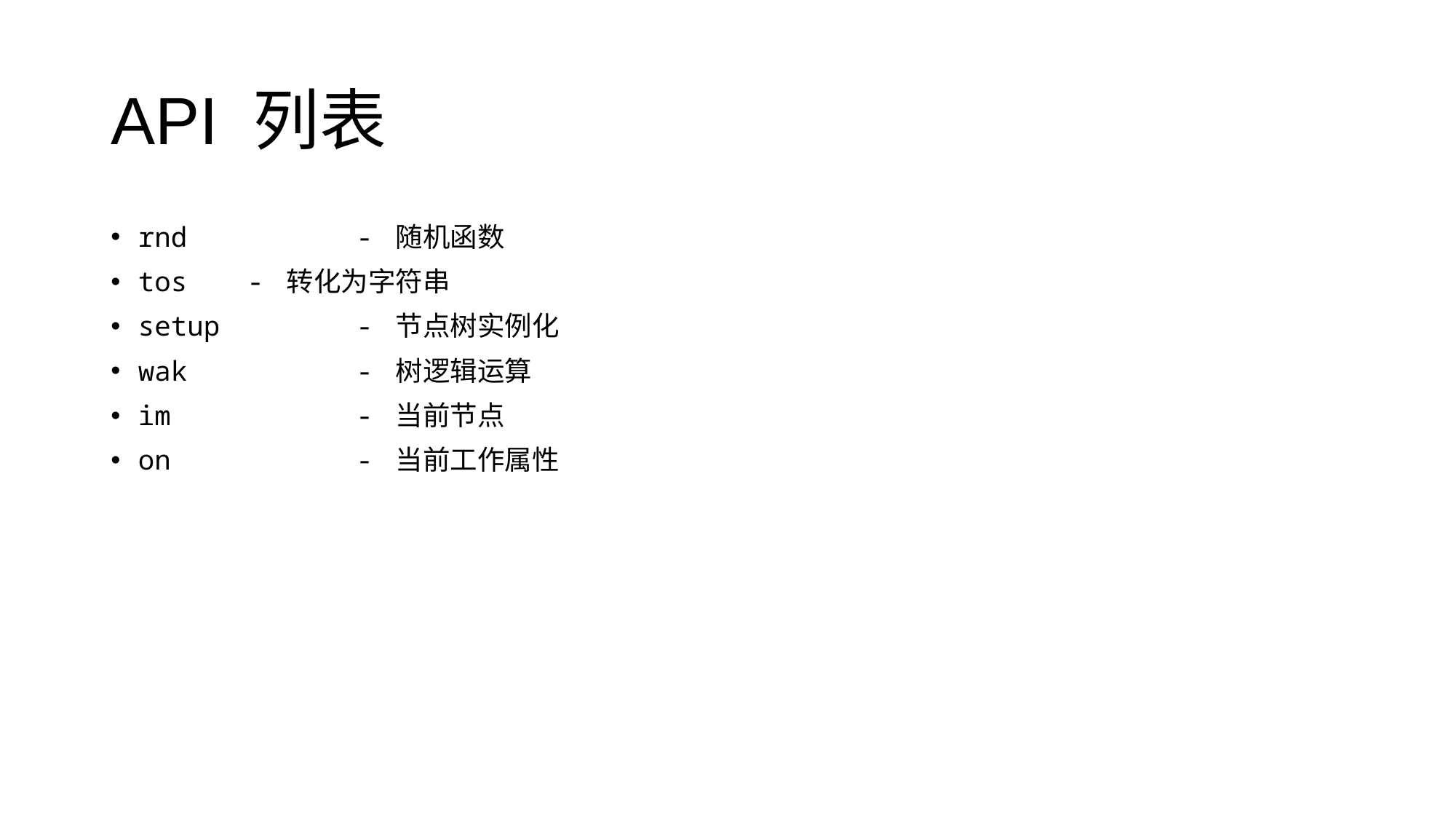

# API 列表
rnd		- 随机函数
tos   	- 转化为字符串
setup		- 节点树实例化
wak		- 树逻辑运算
im		- 当前节点
on		- 当前工作属性